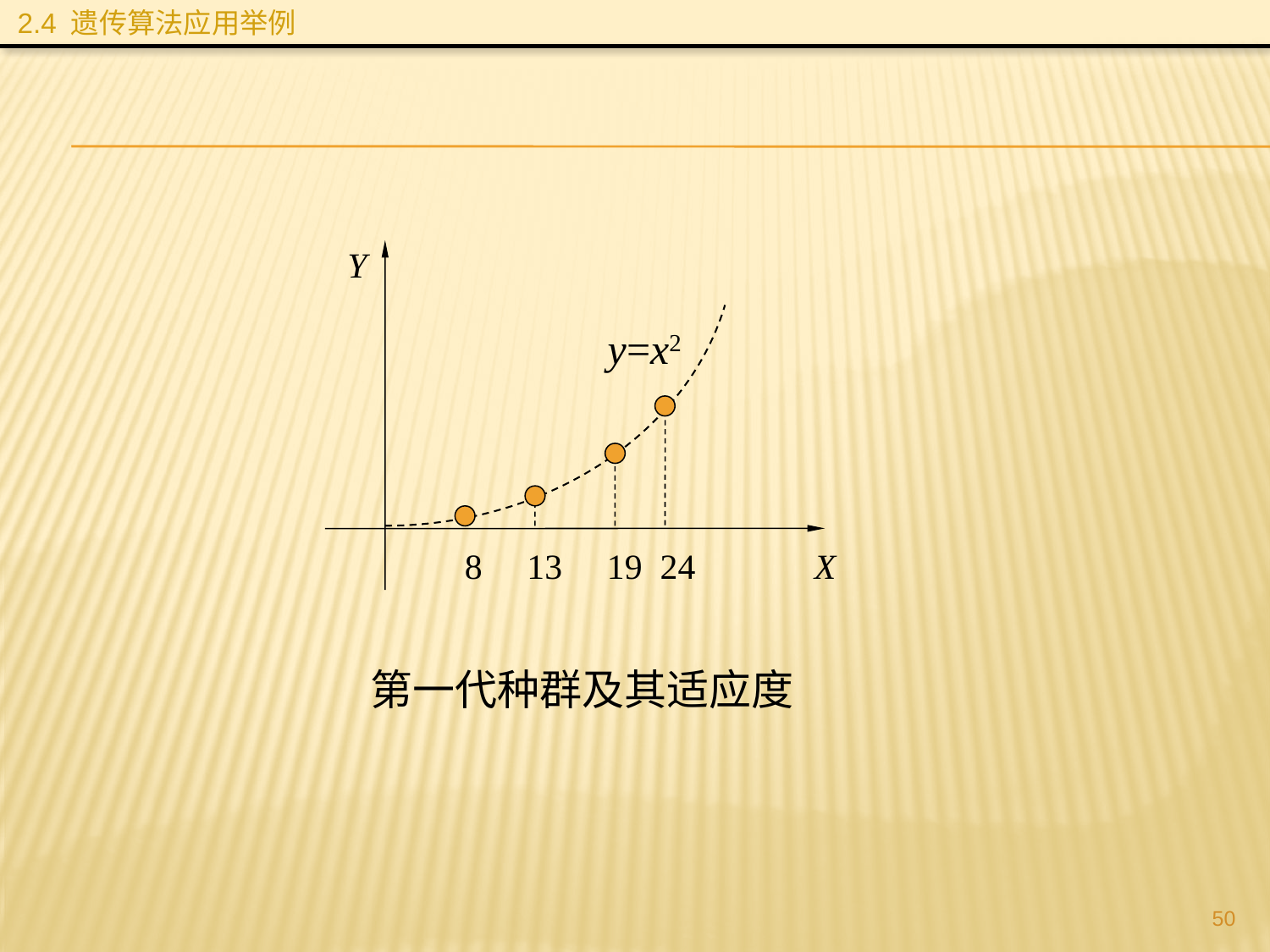

2.4 遗传算法应用举例

Y

y=x2

    8     13     19  24          X
第一代种群及其适应度

50